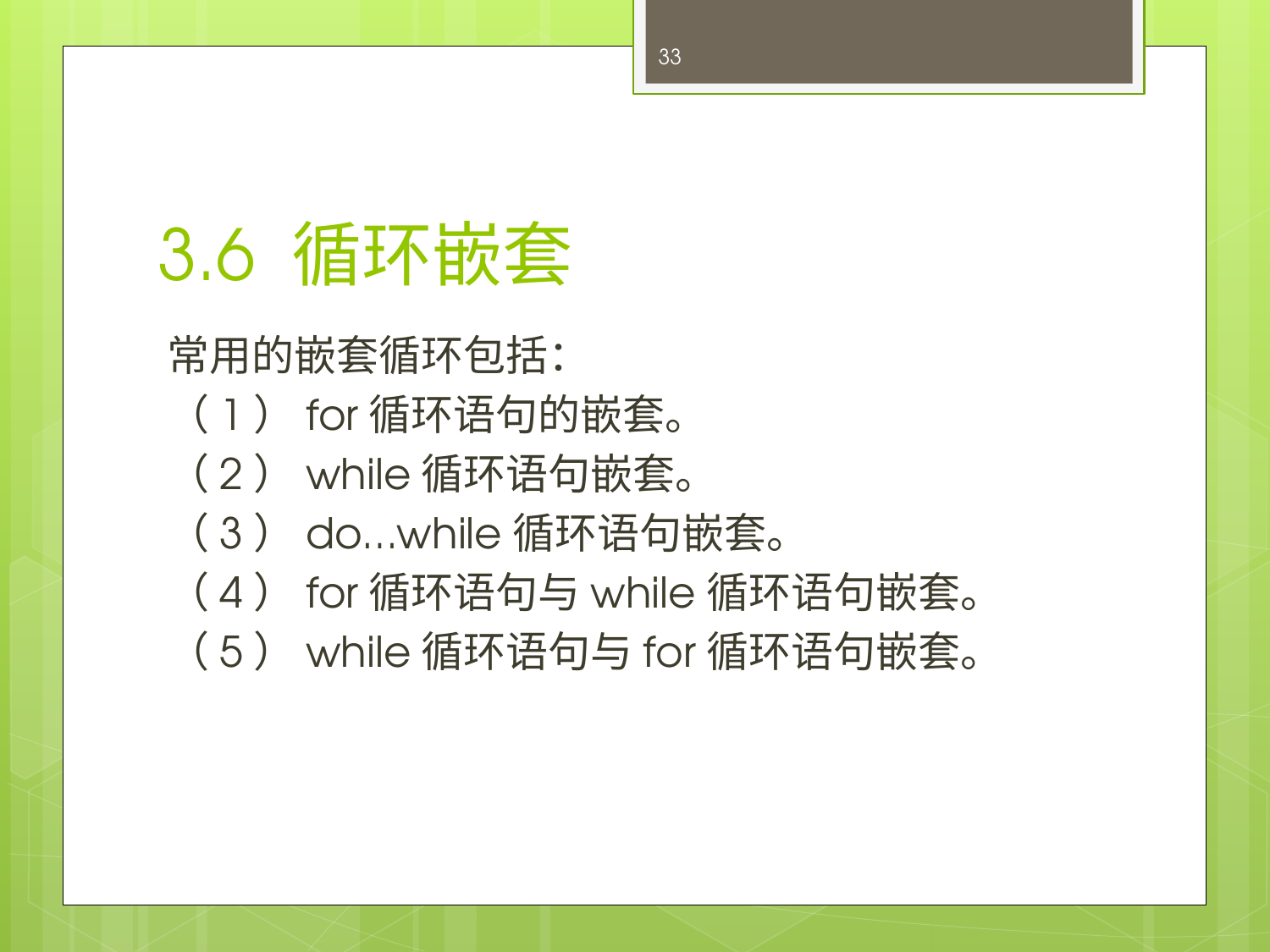

33
# 3.6 循环嵌套
常用的嵌套循环包括：
（1）for循环语句的嵌套。
（2）while循环语句嵌套。
（3）do…while循环语句嵌套。
（4）for循环语句与while循环语句嵌套。
（5）while循环语句与for循环语句嵌套。